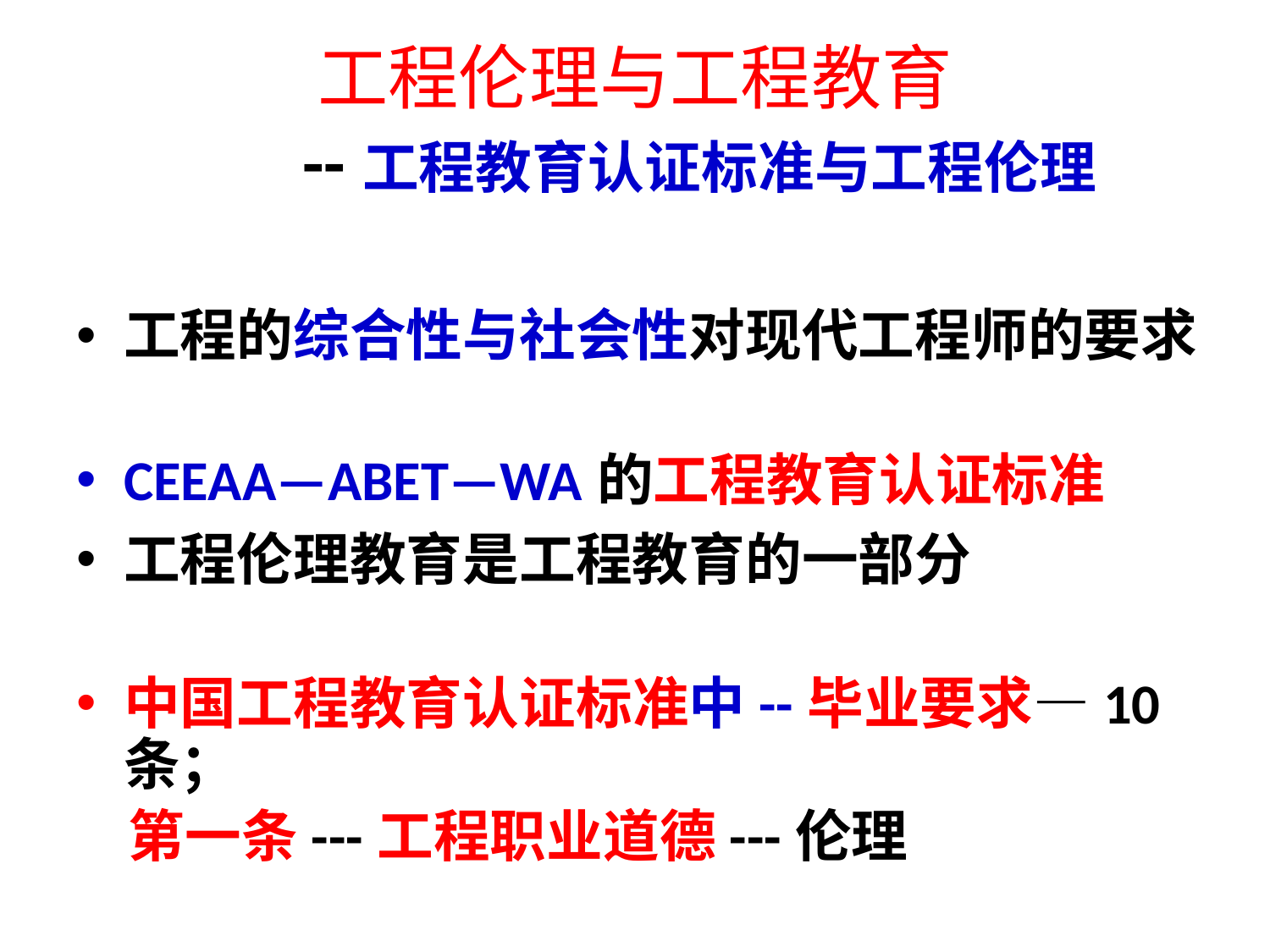

# 工程伦理与工程教育 --工程教育认证标准与工程伦理

工程的综合性与社会性对现代工程师的要求

CEEAA—ABET—WA的工程教育认证标准
工程伦理教育是工程教育的一部分

中国工程教育认证标准中--毕业要求—10 条；
   第一条---工程职业道德---伦理